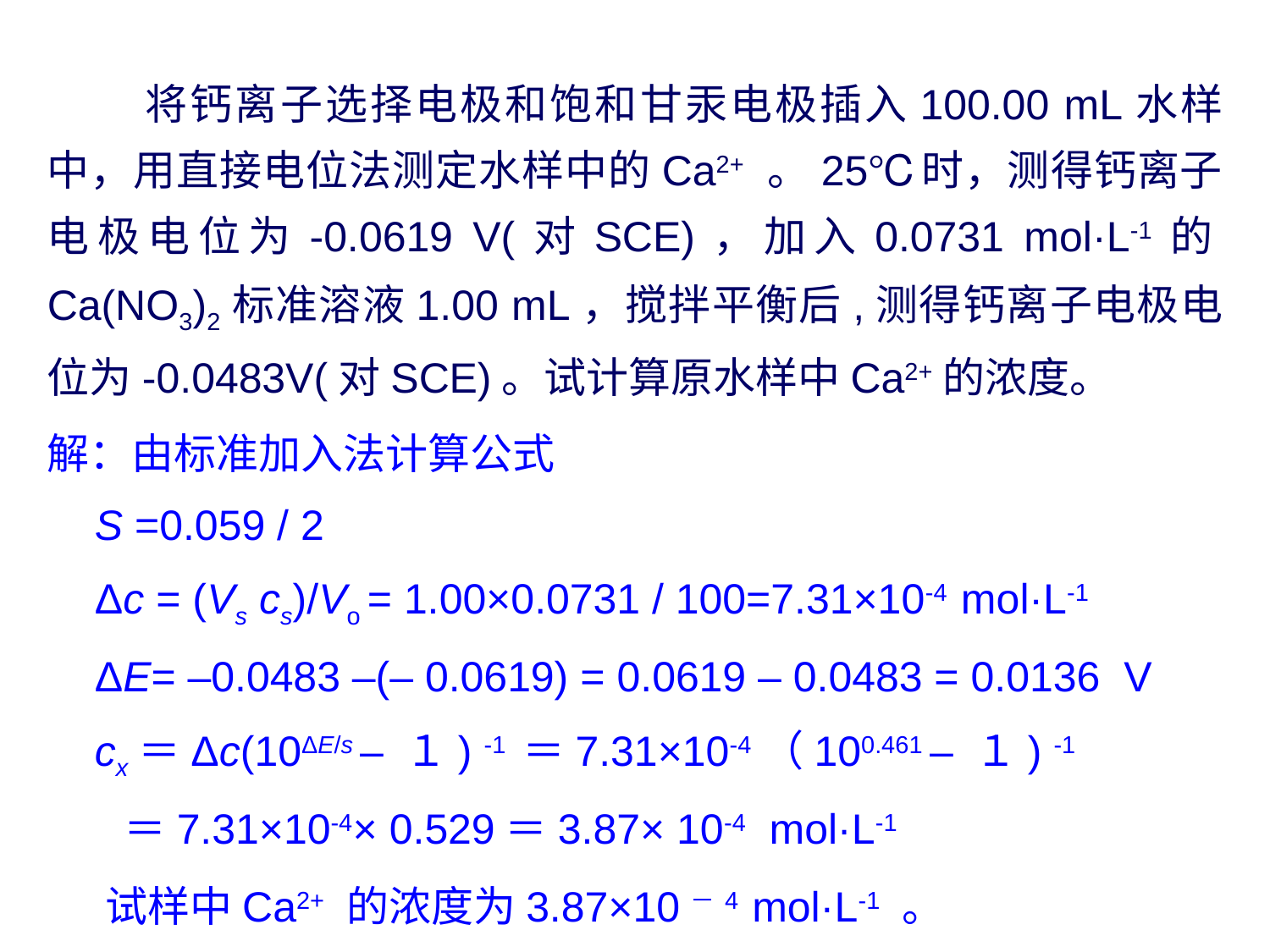

将钙离子选择电极和饱和甘汞电极插入100.00 mL水样中，用直接电位法测定水样中的Ca2+ 。25℃时，测得钙离子电极电位为-0.0619 V(对SCE)，加入0.0731 mol·L-1的Ca(NO3)2标准溶液1.00 mL，搅拌平衡后,测得钙离子电极电位为-0.0483V(对SCE)。试计算原水样中Ca2+的浓度。
解：由标准加入法计算公式
    S =0.059 / 2
    Δc = (Vs cs)/Vo = 1.00×0.0731 / 100=7.31×10-4  mol·L-1
    ΔE= –0.0483 –(– 0.0619) = 0.0619 – 0.0483 = 0.0136  V
    cx＝Δc(10ΔE/s – １) -1 ＝7.31×10-4（100.461 – １) -1
       ＝7.31×10-4× 0.529＝3.87× 10-4  mol·L-1
     试样中Ca2+ 的浓度为3.87×10－4  mol·L-1 。